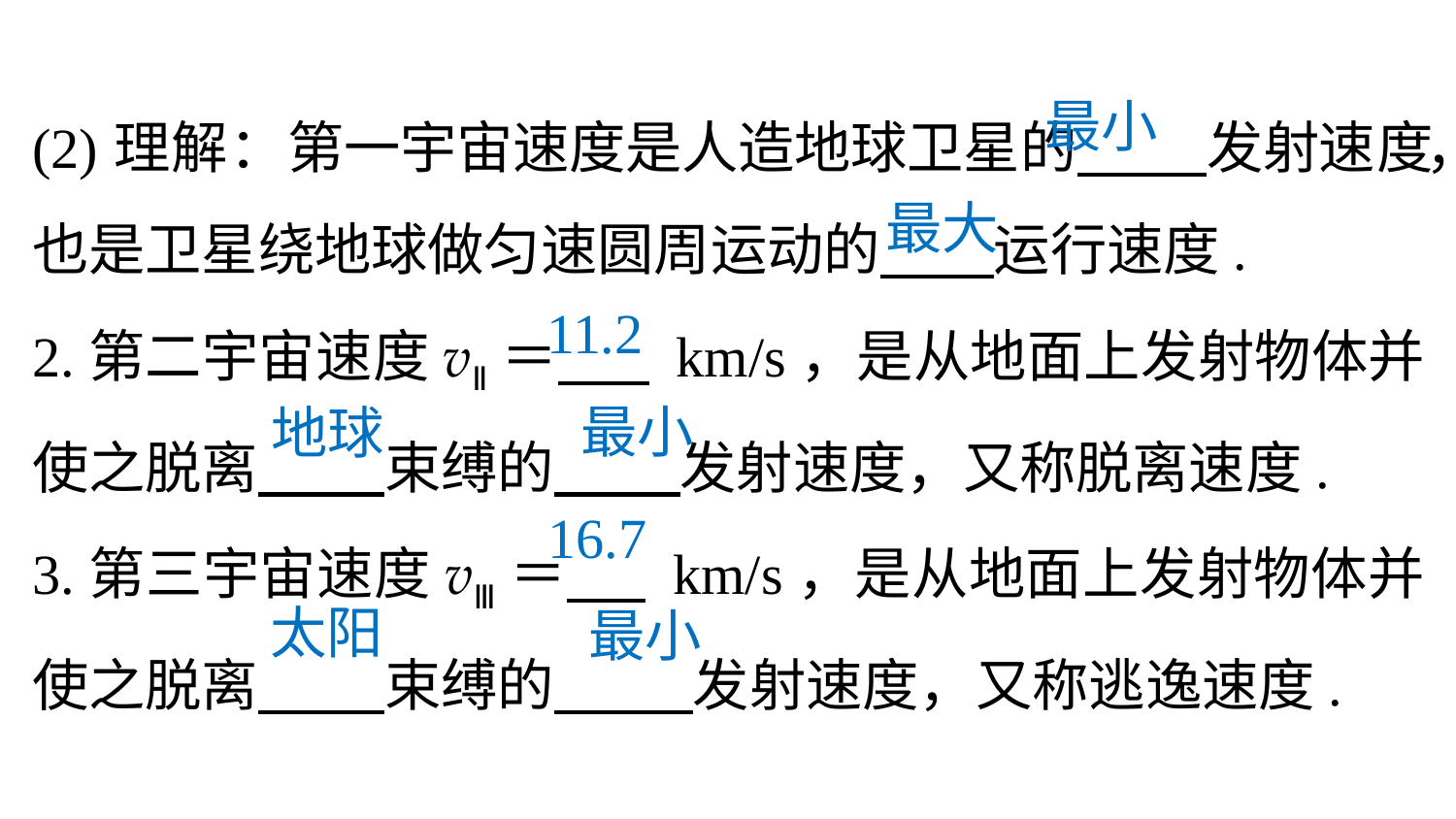

(2)理解：第一宇宙速度是人造地球卫星的         发射速度，也是卫星绕地球做匀速圆周运动的         运行速度.
2.第二宇宙速度vⅡ＝        km/s，是从地面上发射物体并使之脱离          束缚的          发射速度，又称脱离速度.
3.第三宇宙速度vⅢ＝       km/s，是从地面上发射物体并使之脱离          束缚的           发射速度，又称逃逸速度.
最小
最大
11.2
最小
地球
16.7
太阳
最小